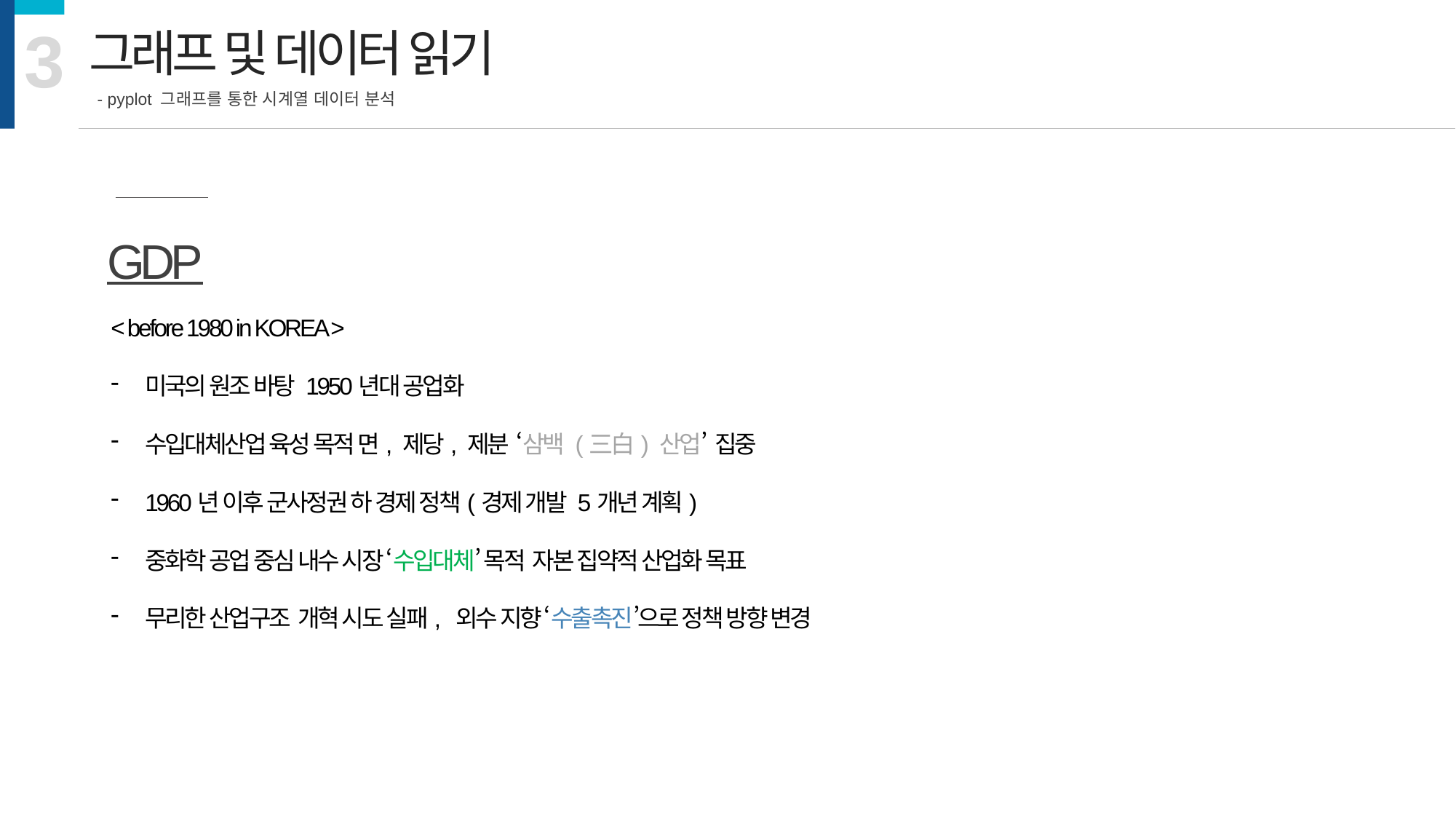

3
그래프 및 데이터 읽기
- pyplot 그래프를 통한 시계열 데이터 분석

GDP
< before 1980 in KOREA >

미국의 원조 바탕 1950년대 공업화

수입대체산업 육성 목적 면, 제당, 제분  ‘삼백 (三白) 산업’  집중

1960년 이후 군사정권 하 경제 정책(경제 개발 5개년 계획)

중화학 공업 중심 내수 시장 ‘수입대체’ 목적  자본 집약적 산업화 목표

무리한 산업구조  개혁 시도 실패,  외수 지향 ‘수출촉진’으로 정책 방향 변경